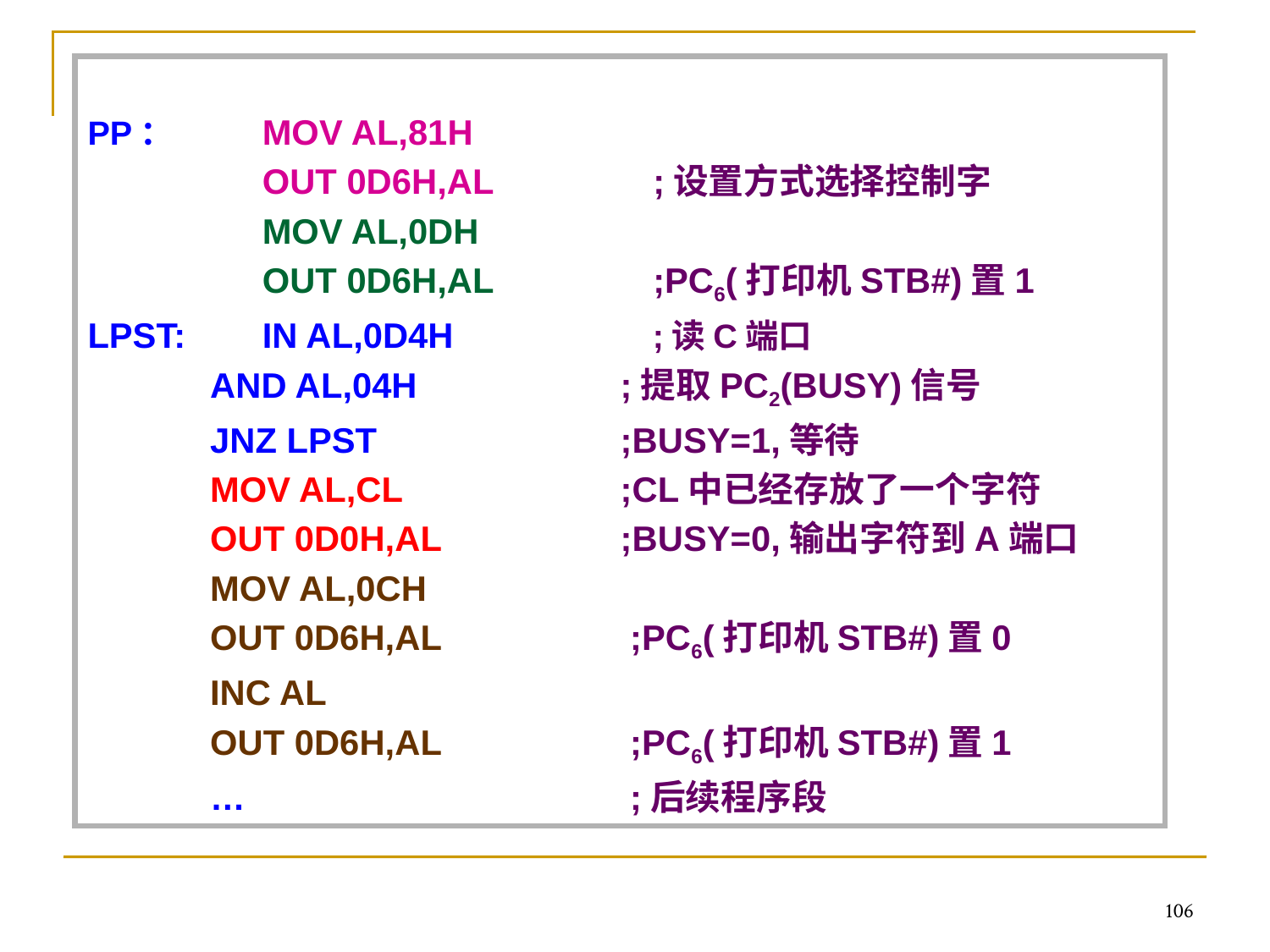

PP：	MOV AL,81H
		OUT 0D6H,AL		 ;设置方式选择控制字
		MOV AL,0DH
		OUT 0D6H,AL		 ;PC6(打印机STB#)置1
LPST:	IN AL,0D4H		 ;读C端口
   AND AL,04H		 ;提取PC2(BUSY)信号
   JNZ LPST		 ;BUSY=1,等待
   MOV AL,CL		 ;CL中已经存放了一个字符
   OUT 0D0H,AL		 ;BUSY=0,输出字符到A端口
   MOV AL,0CH
   OUT 0D6H,AL		  ;PC6(打印机STB#)置0
   INC AL
   OUT 0D6H,AL		  ;PC6(打印机STB#)置1
   …			  ;后续程序段
106